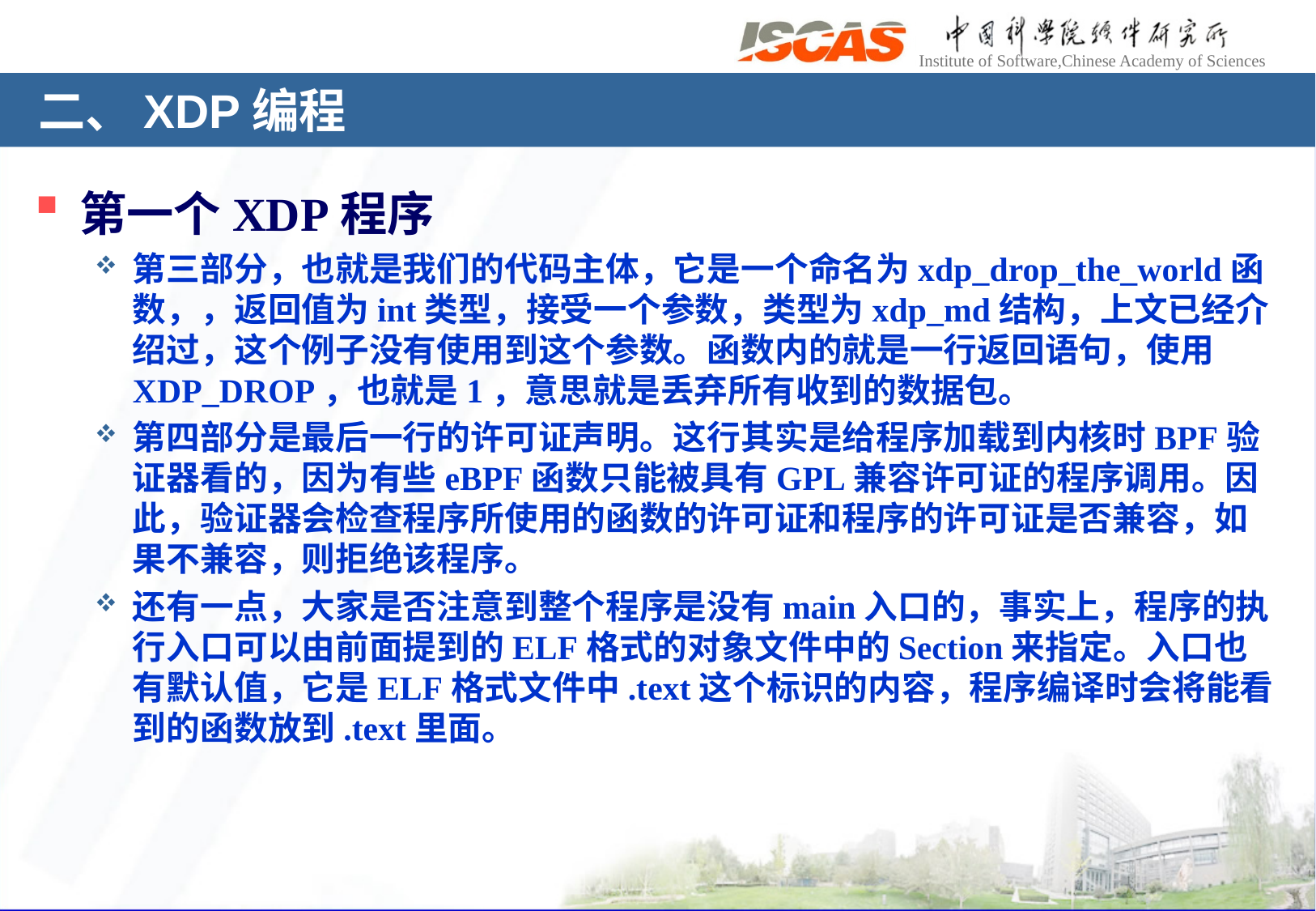

# 二、XDP编程
第一个XDP程序
第三部分，也就是我们的代码主体，它是一个命名为xdp_drop_the_world函数，，返回值为int类型，接受一个参数，类型为xdp_md结构，上文已经介绍过，这个例子没有使用到这个参数。函数内的就是一行返回语句，使用XDP_DROP，也就是1，意思就是丢弃所有收到的数据包。
第四部分是最后一行的许可证声明。这行其实是给程序加载到内核时BPF验证器看的，因为有些eBPF函数只能被具有GPL兼容许可证的程序调用。因此，验证器会检查程序所使用的函数的许可证和程序的许可证是否兼容，如果不兼容，则拒绝该程序。
还有一点，大家是否注意到整个程序是没有main入口的，事实上，程序的执行入口可以由前面提到的ELF格式的对象文件中的Section来指定。入口也有默认值，它是ELF格式文件中.text这个标识的内容，程序编译时会将能看到的函数放到.text里面。